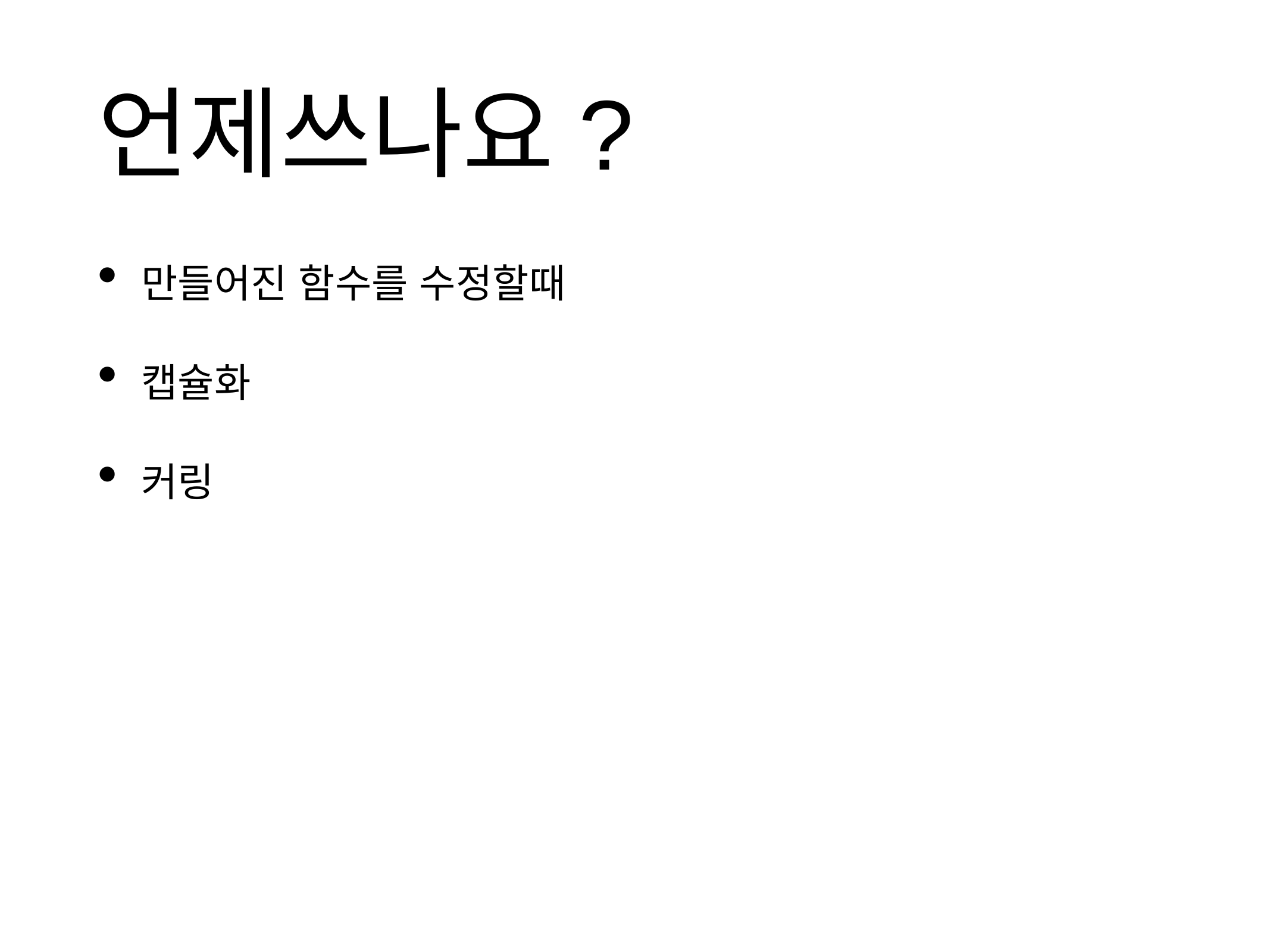

# 언제쓰나요?
만들어진 함수를 수정할때
캡슐화
커링